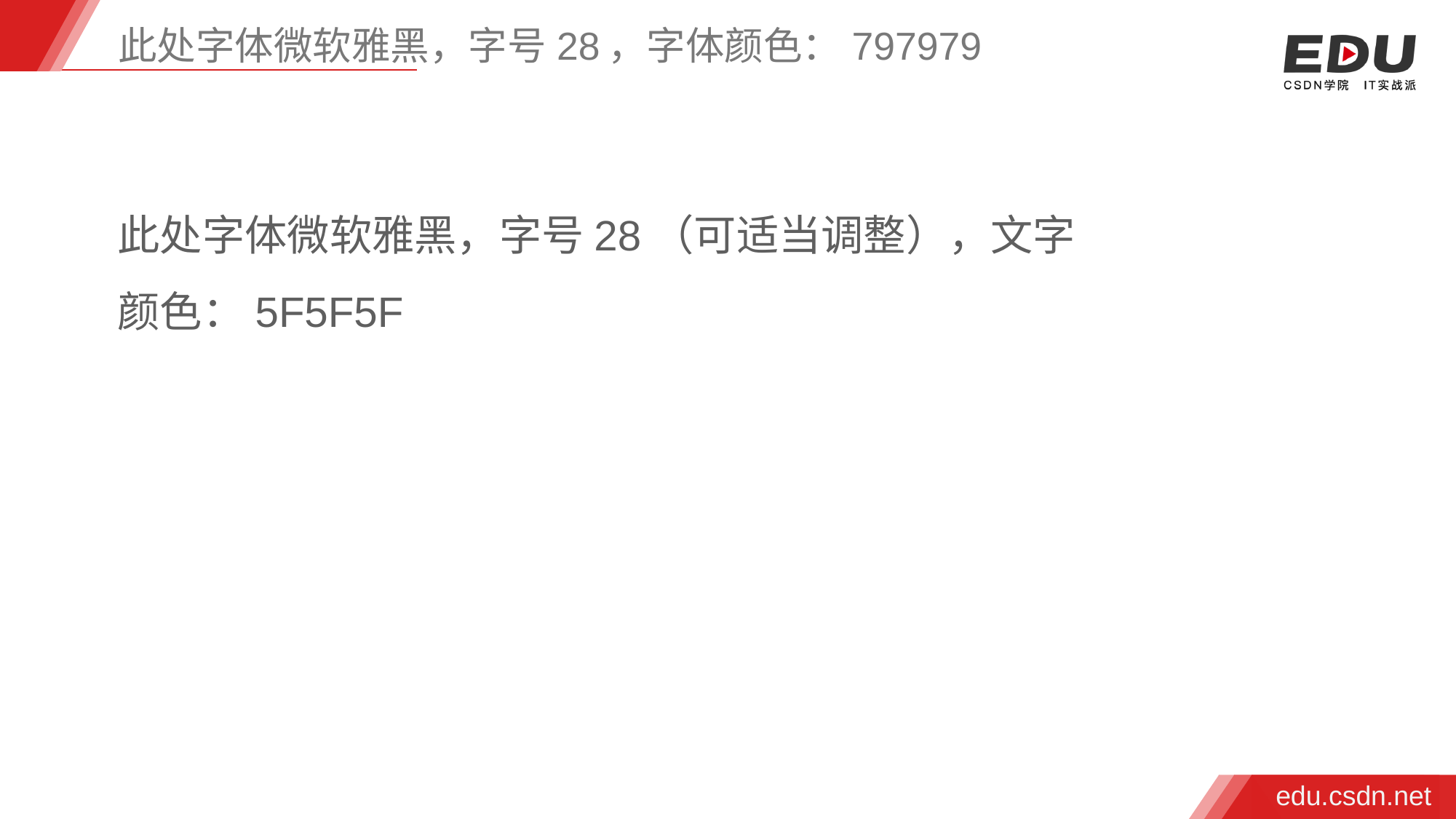

此处字体微软雅黑，字号28，字体颜色：797979
此处字体微软雅黑，字号28（可适当调整），文字颜色：5F5F5F